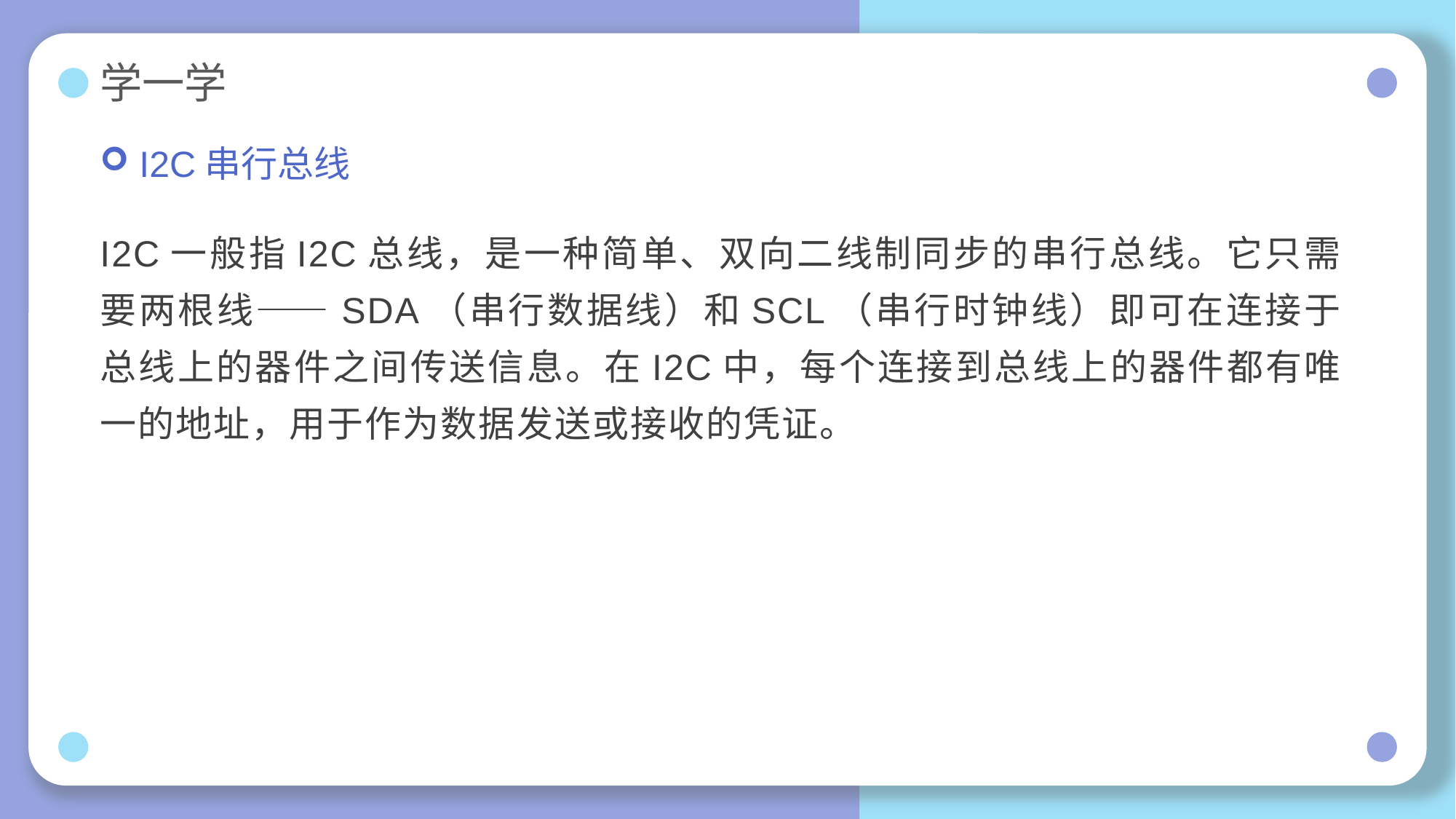

# 学一学
 I2C串行总线
I2C一般指I2C总线，是一种简单、双向二线制同步的串行总线。它只需要两根线——SDA（串行数据线）和SCL（串行时钟线）即可在连接于总线上的器件之间传送信息。在I2C中，每个连接到总线上的器件都有唯一的地址，用于作为数据发送或接收的凭证。